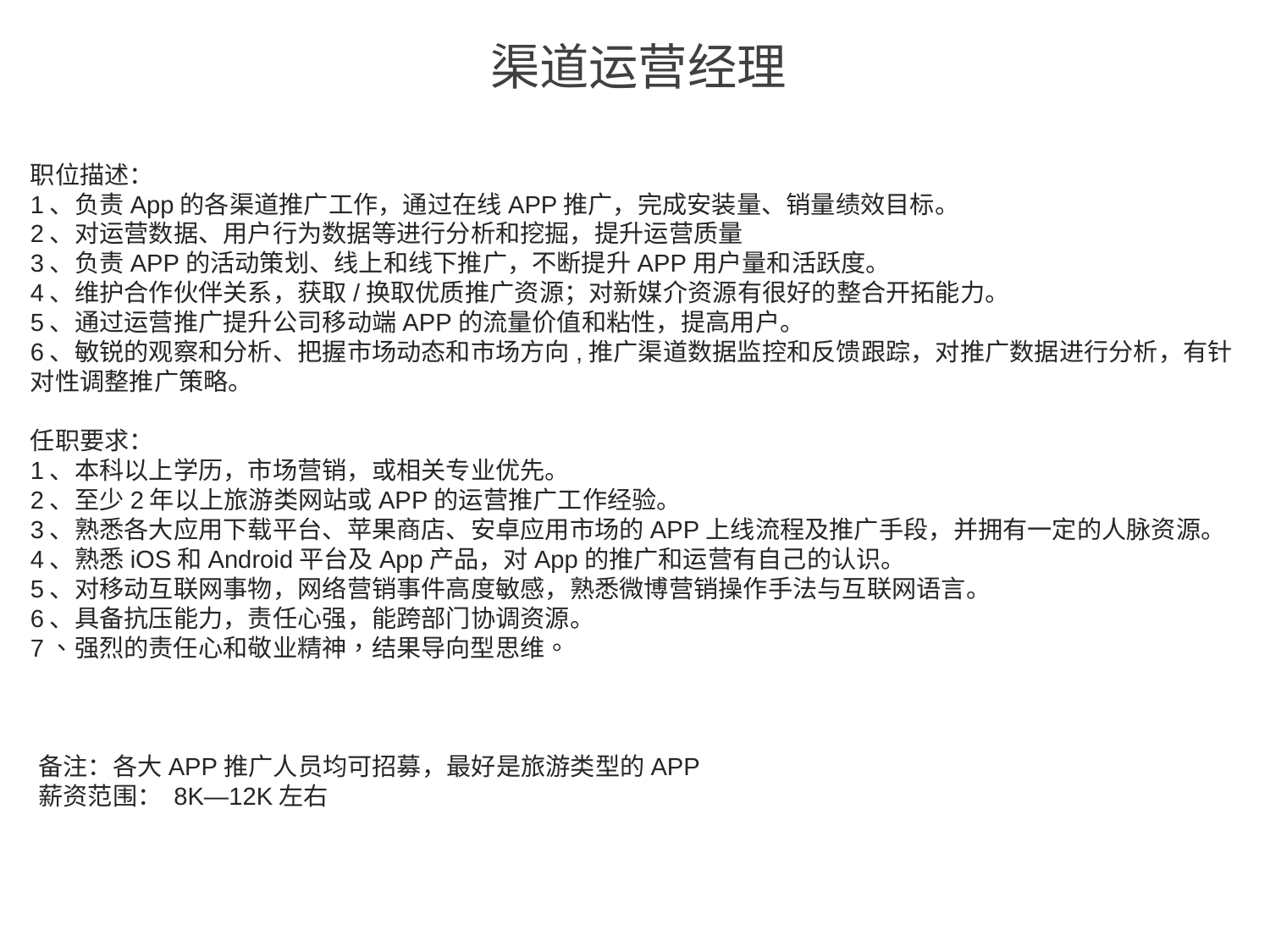

渠道运营经理
职位描述：
1、负责App的各渠道推广工作，通过在线APP推广，完成安装量、销量绩效目标。
2、对运营数据、用户行为数据等进行分析和挖掘，提升运营质量
3、负责APP的活动策划、线上和线下推广，不断提升APP用户量和活跃度。
4、维护合作伙伴关系，获取/换取优质推广资源；对新媒介资源有很好的整合开拓能力。
5、通过运营推广提升公司移动端APP的流量价值和粘性，提高用户。
6、敏锐的观察和分析、把握市场动态和市场方向,推广渠道数据监控和反馈跟踪，对推广数据进行分析，有针对性调整推广策略。
任职要求：
1、本科以上学历，市场营销，或相关专业优先。
2、至少2年以上旅游类网站或APP的运营推广工作经验。
3、熟悉各大应用下载平台、苹果商店、安卓应用市场的APP上线流程及推广手段，并拥有一定的人脉资源。
4、熟悉iOS和Android平台及App产品，对App的推广和运营有自己的认识。
5、对移动互联网事物，网络营销事件高度敏感，熟悉微博营销操作手法与互联网语言。
6、具备抗压能力，责任心强，能跨部门协调资源。
7、强烈的责任心和敬业精神，结果导向型思维。

备注：各大APP推广人员均可招募，最好是旅游类型的APP
薪资范围： 8K—12K左右